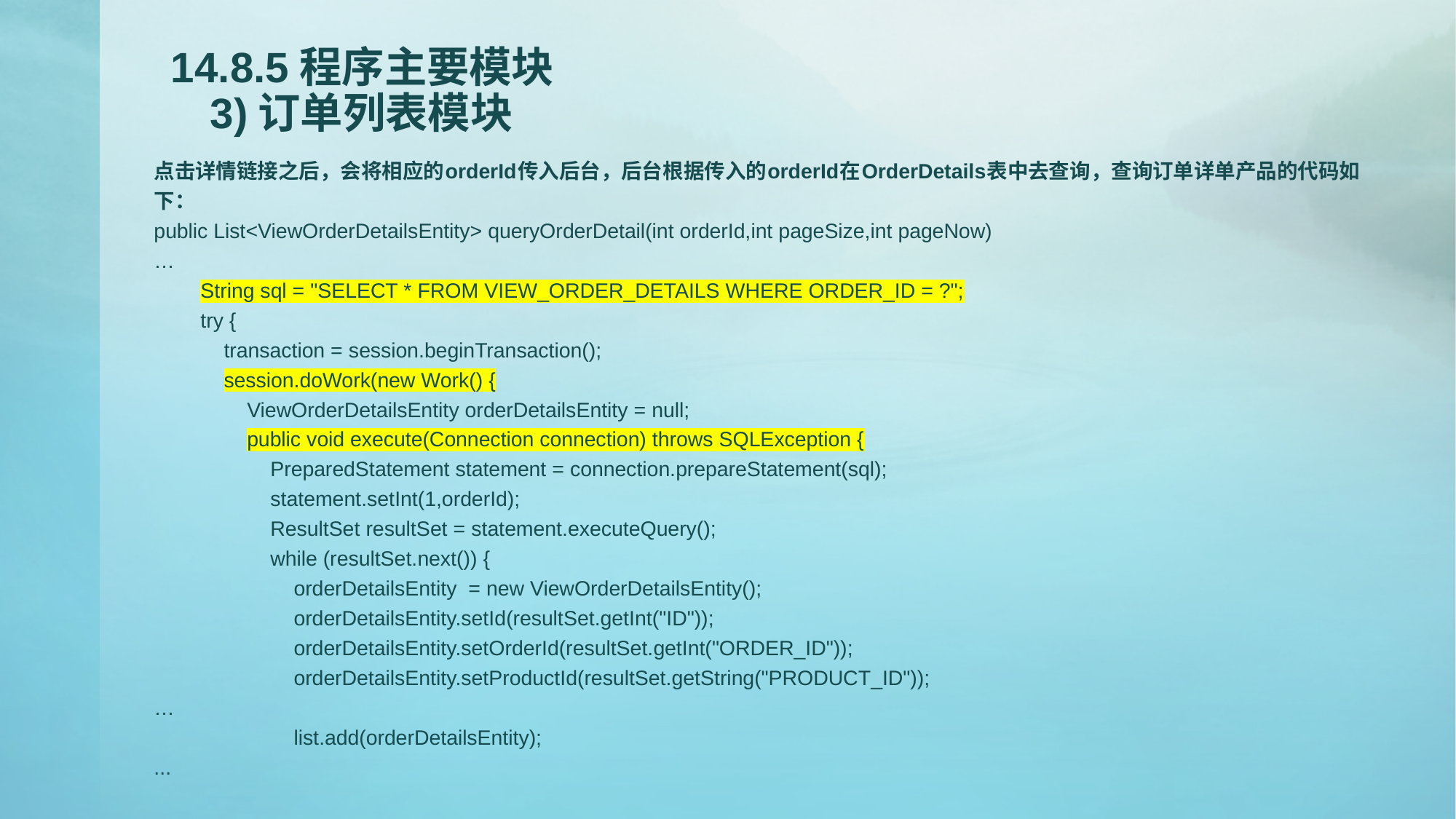

# 14.8.5程序主要模块 3)订单列表模块
点击详情链接之后，会将相应的orderId传入后台，后台根据传入的orderId在OrderDetails表中去查询，查询订单详单产品的代码如下：
public List<ViewOrderDetailsEntity> queryOrderDetail(int orderId,int pageSize,int pageNow)
…
        String sql = "SELECT * FROM VIEW_ORDER_DETAILS WHERE ORDER_ID = ?";
        try {
            transaction = session.beginTransaction();
            session.doWork(new Work() {
                ViewOrderDetailsEntity orderDetailsEntity = null;
                public void execute(Connection connection) throws SQLException {
                    PreparedStatement statement = connection.prepareStatement(sql);
                    statement.setInt(1,orderId);
                    ResultSet resultSet = statement.executeQuery();
                    while (resultSet.next()) {
                        orderDetailsEntity  = new ViewOrderDetailsEntity();
                        orderDetailsEntity.setId(resultSet.getInt("ID"));
                        orderDetailsEntity.setOrderId(resultSet.getInt("ORDER_ID"));
                        orderDetailsEntity.setProductId(resultSet.getString("PRODUCT_ID"));
…
                        list.add(orderDetailsEntity);
...